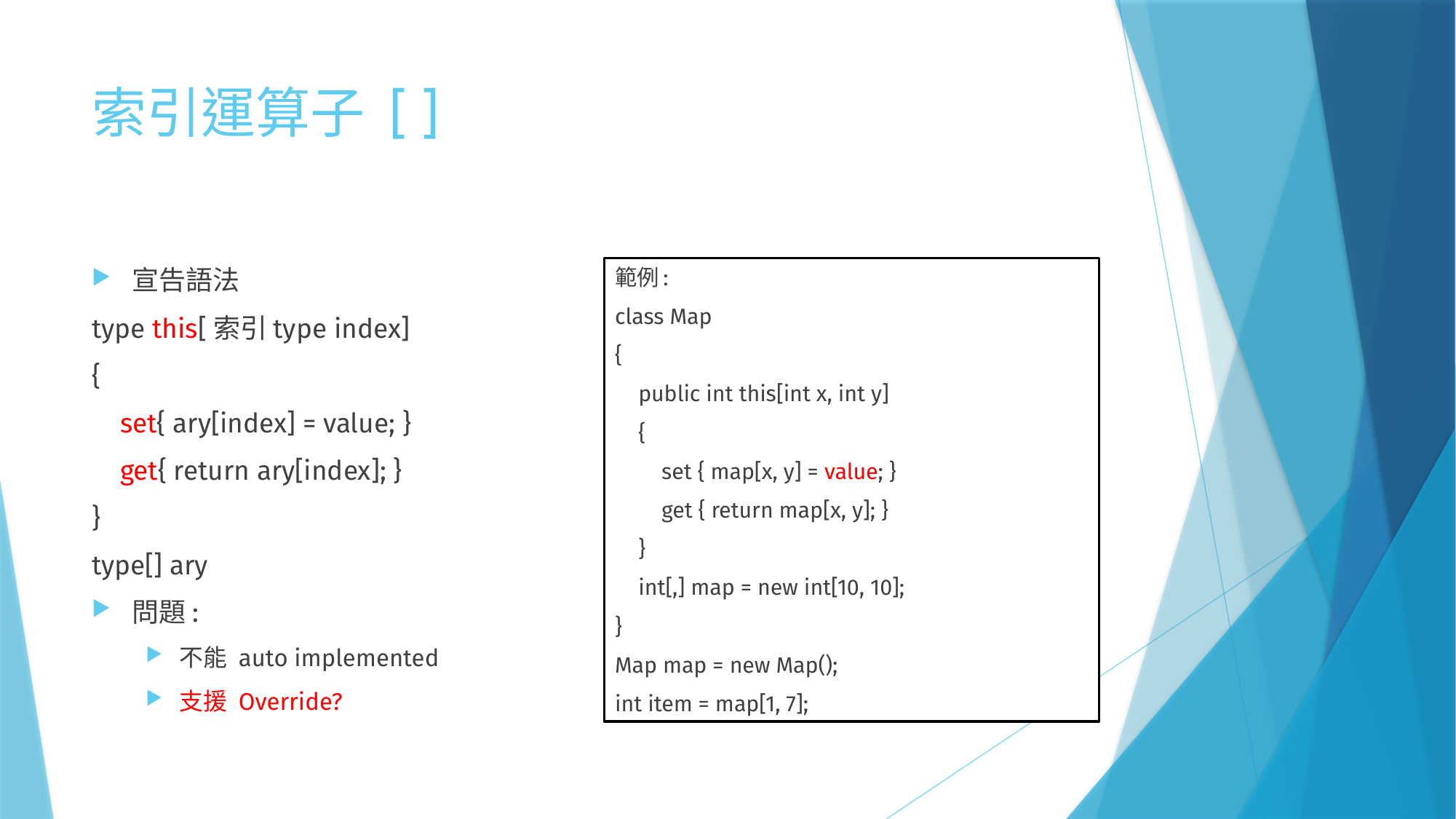

# 索引運算子 [ ]
宣告語法
type this[索引type index]
{
    set{ ary[index] = value; }
    get{ return ary[index]; }
}
type[] ary
問題:
不能 auto implemented
支援 Override?

範例:
class Map
{
    public int this[int x, int y]
    {
        set { map[x, y] = value; }
        get { return map[x, y]; }
    }
    int[,] map = new int[10, 10];
}
Map map = new Map();
int item = map[1, 7];